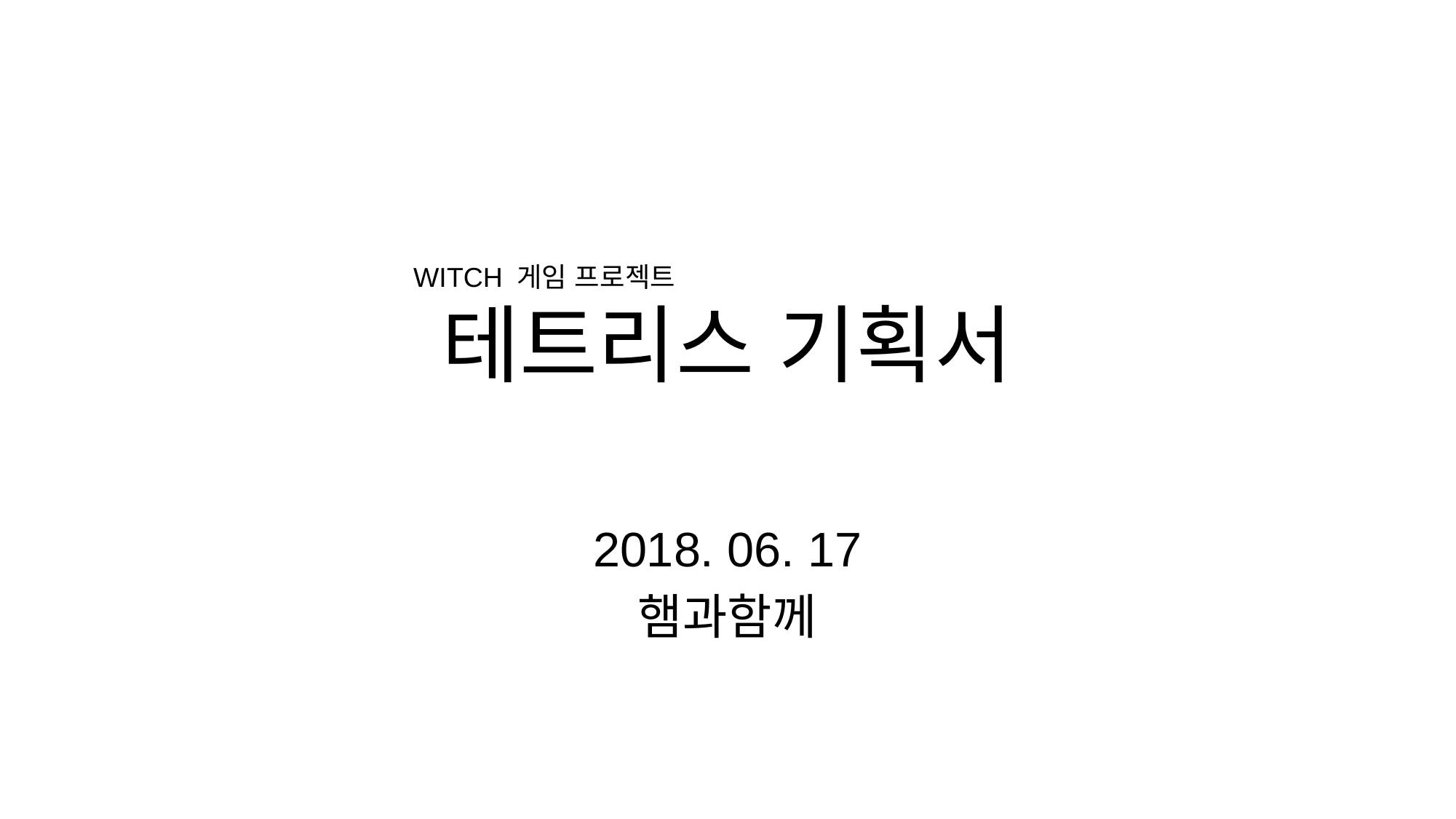

# 테트리스 기획서
WITCH 게임 프로젝트
2018. 06. 17
햄과함께